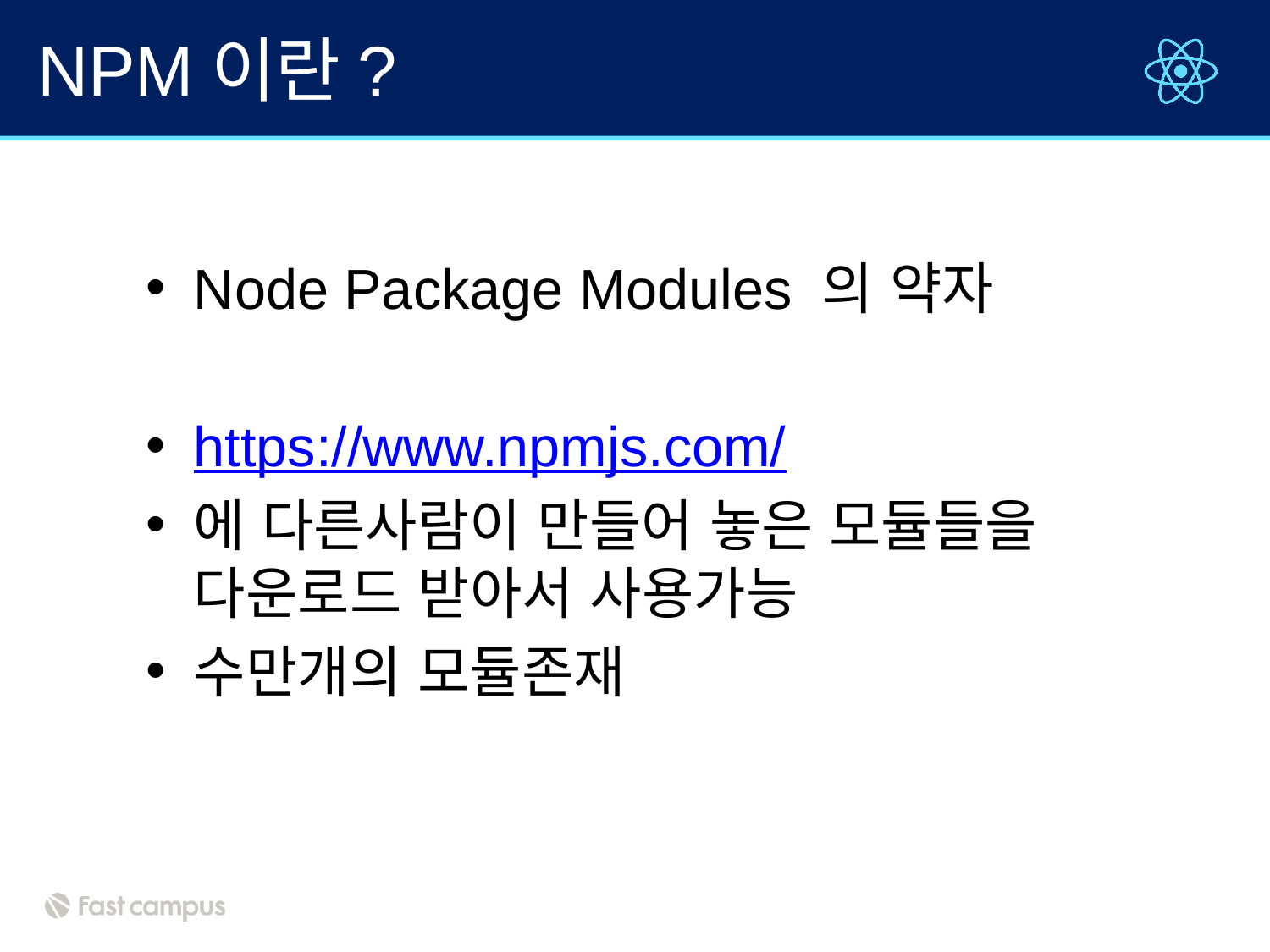

# NPM이란?
Node Package Modules 의 약자

https://www.npmjs.com/
에 다른사람이 만들어 놓은 모듈들을 다운로드 받아서 사용가능
수만개의 모듈존재